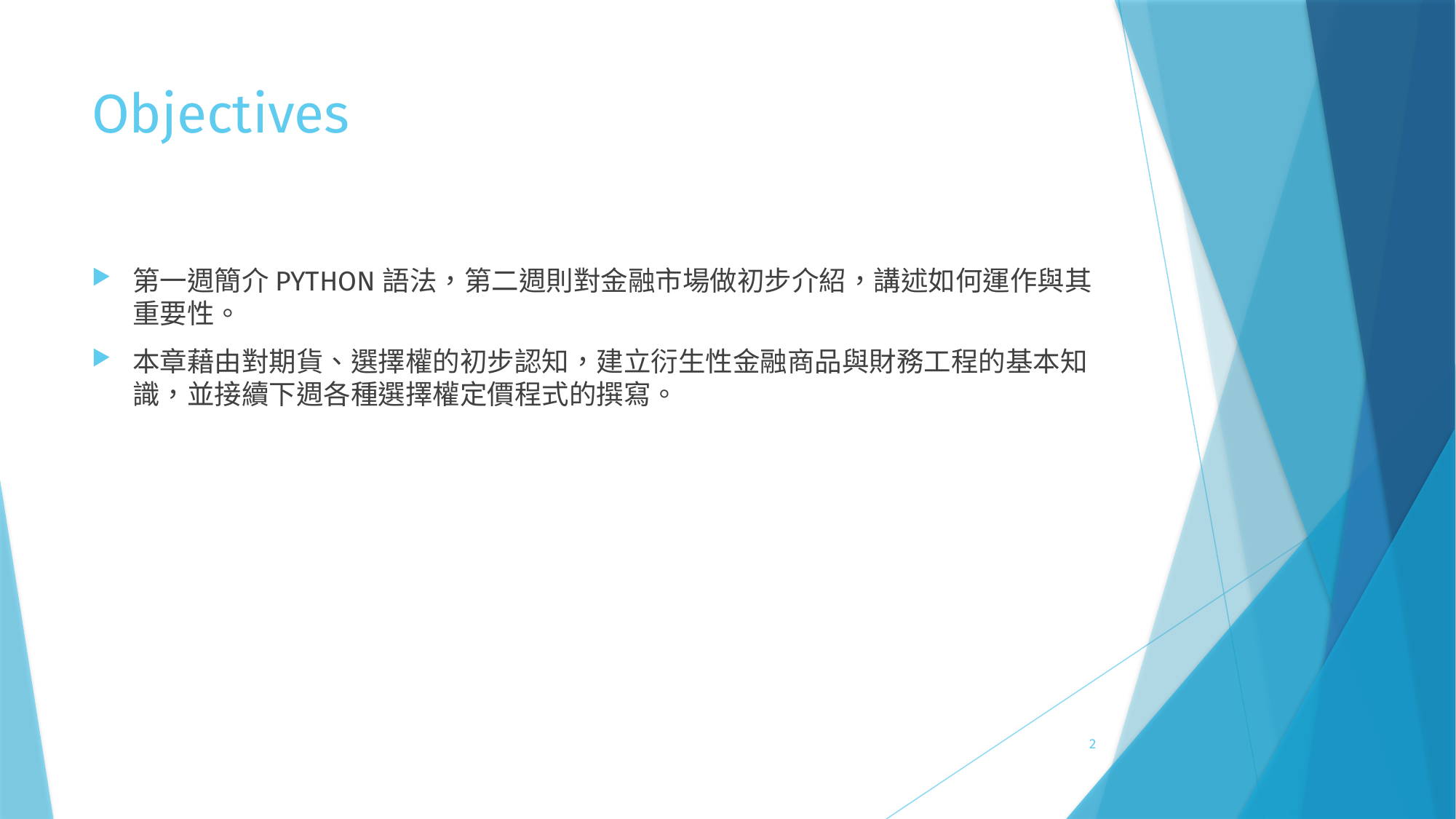

# Objectives​
第一週簡介PYTHON語法，第二週則對金融市場做初步介紹，講述如何運作與其重要性。
本章藉由對期貨、選擇權的初步認知，建立衍生性金融商品與財務工程的基本知識，並接續下週各種選擇權定價程式的撰寫。

2